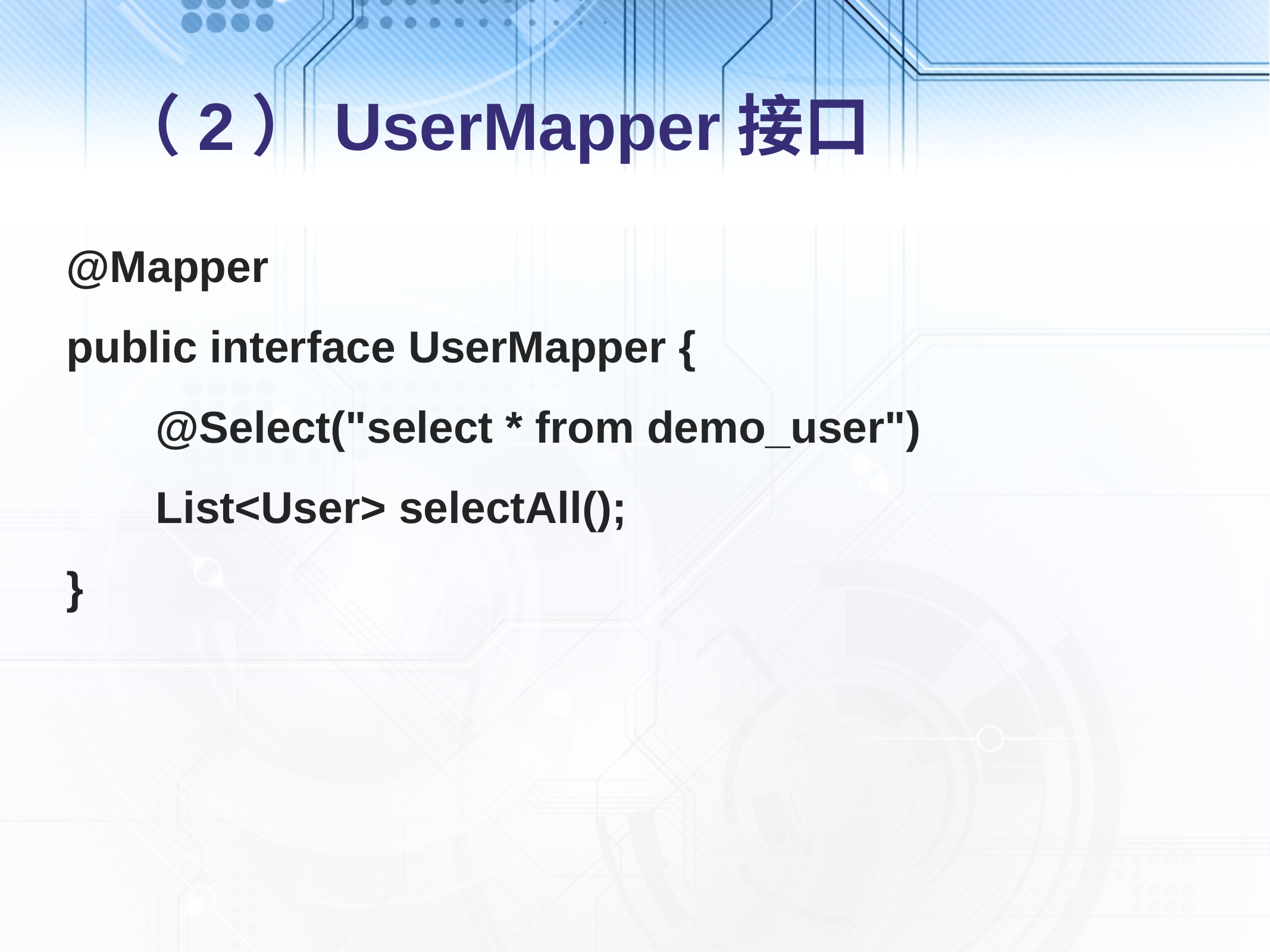

# （2）UserMapper接口
@Mapper
public interface UserMapper {
	@Select("select * from demo_user")
	List<User> selectAll();
}